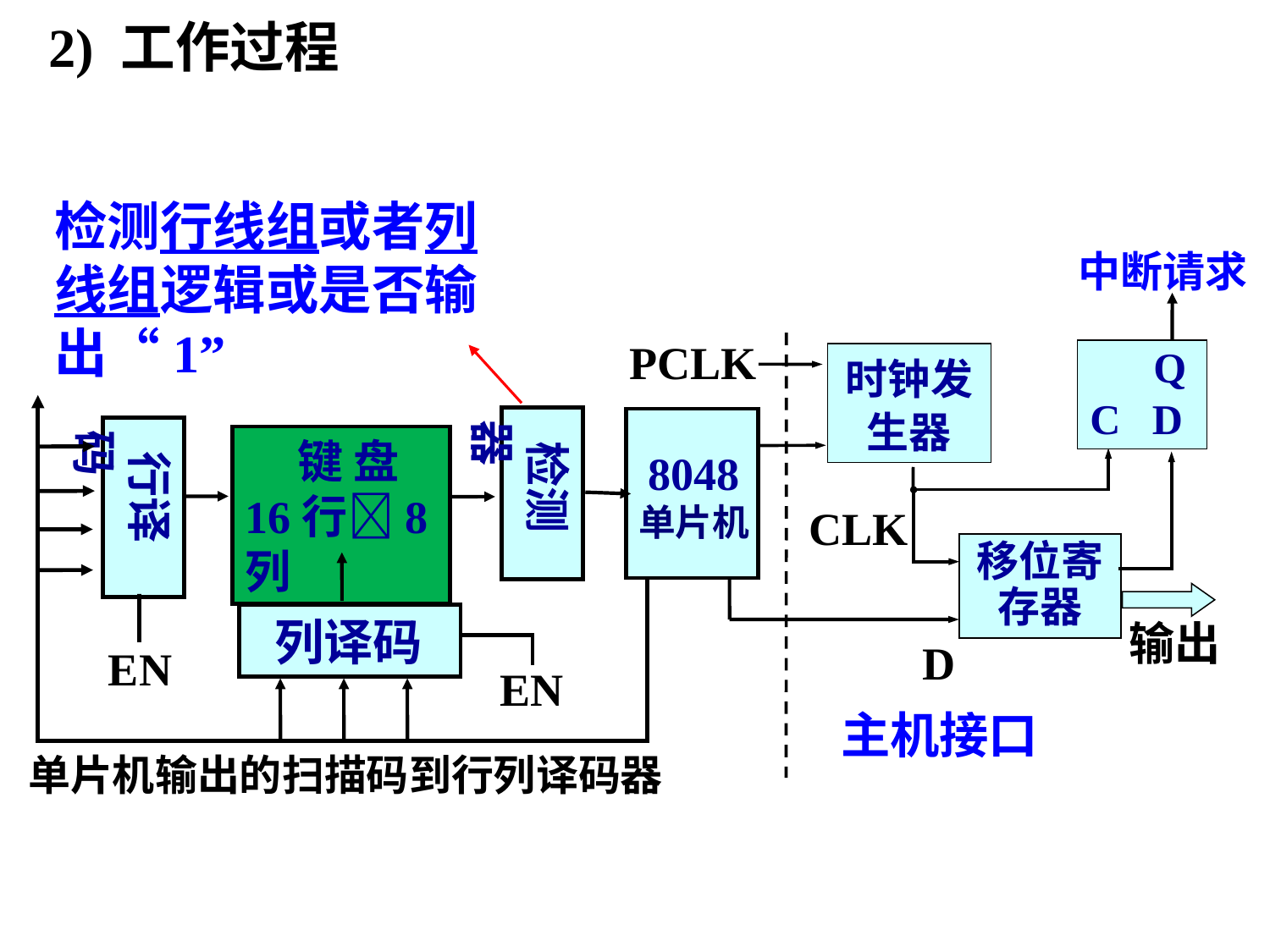

2) 工作过程
检测行线组或者列线组逻辑或是否输出“1”
中断请求

PCLK

      Q
C   D
时钟发生器

 检测器

 行译码
    键 盘
16行×8列
8048
单片机

CLK

移位寄存器

 列译码
输出

D
EN

EN

主机接口
单片机输出的扫描码到行列译码器